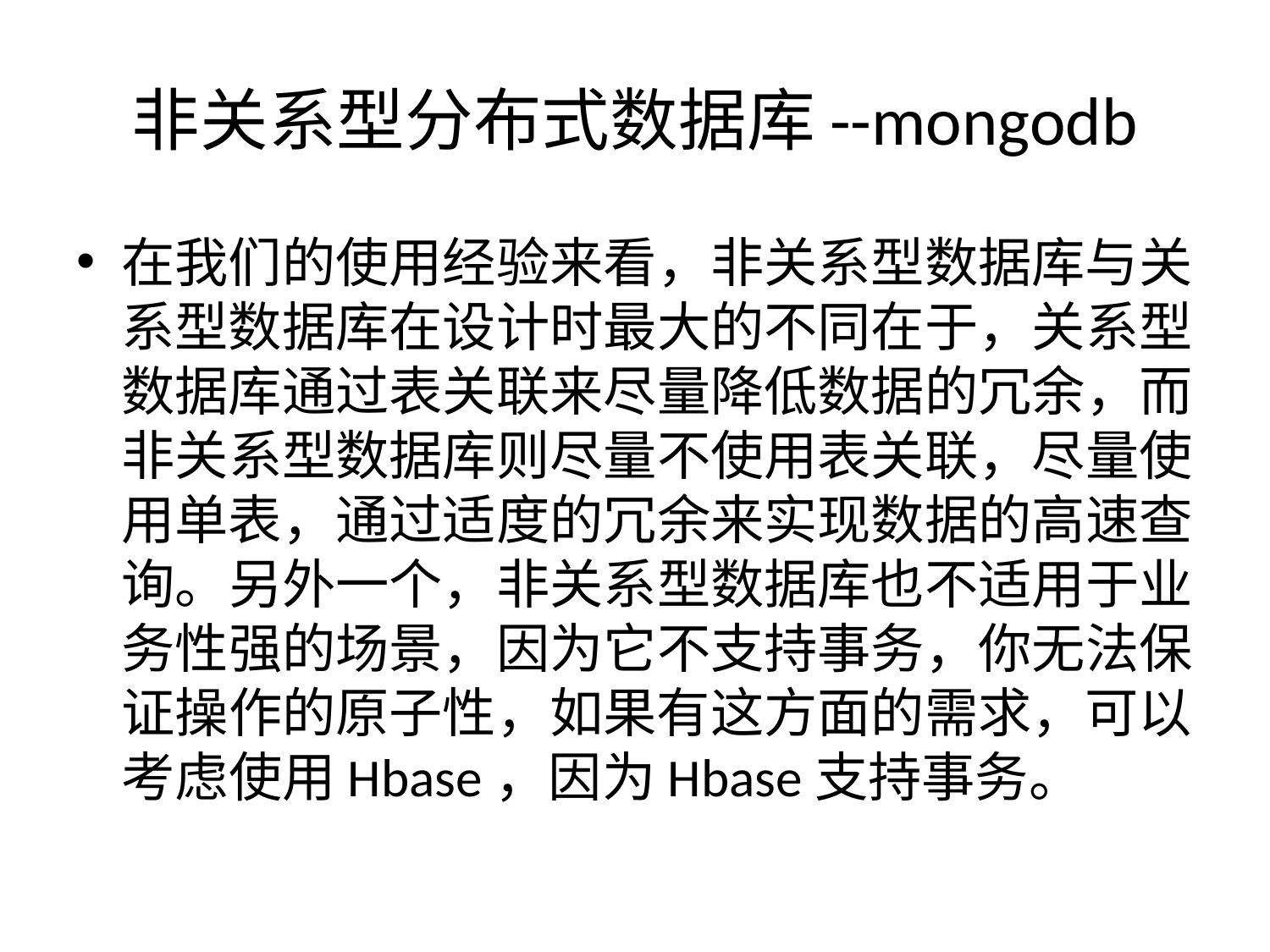

# 非关系型分布式数据库--mongodb
在我们的使用经验来看，非关系型数据库与关系型数据库在设计时最大的不同在于，关系型数据库通过表关联来尽量降低数据的冗余，而非关系型数据库则尽量不使用表关联，尽量使用单表，通过适度的冗余来实现数据的高速查询。另外一个，非关系型数据库也不适用于业务性强的场景，因为它不支持事务，你无法保证操作的原子性，如果有这方面的需求，可以考虑使用Hbase，因为Hbase支持事务。